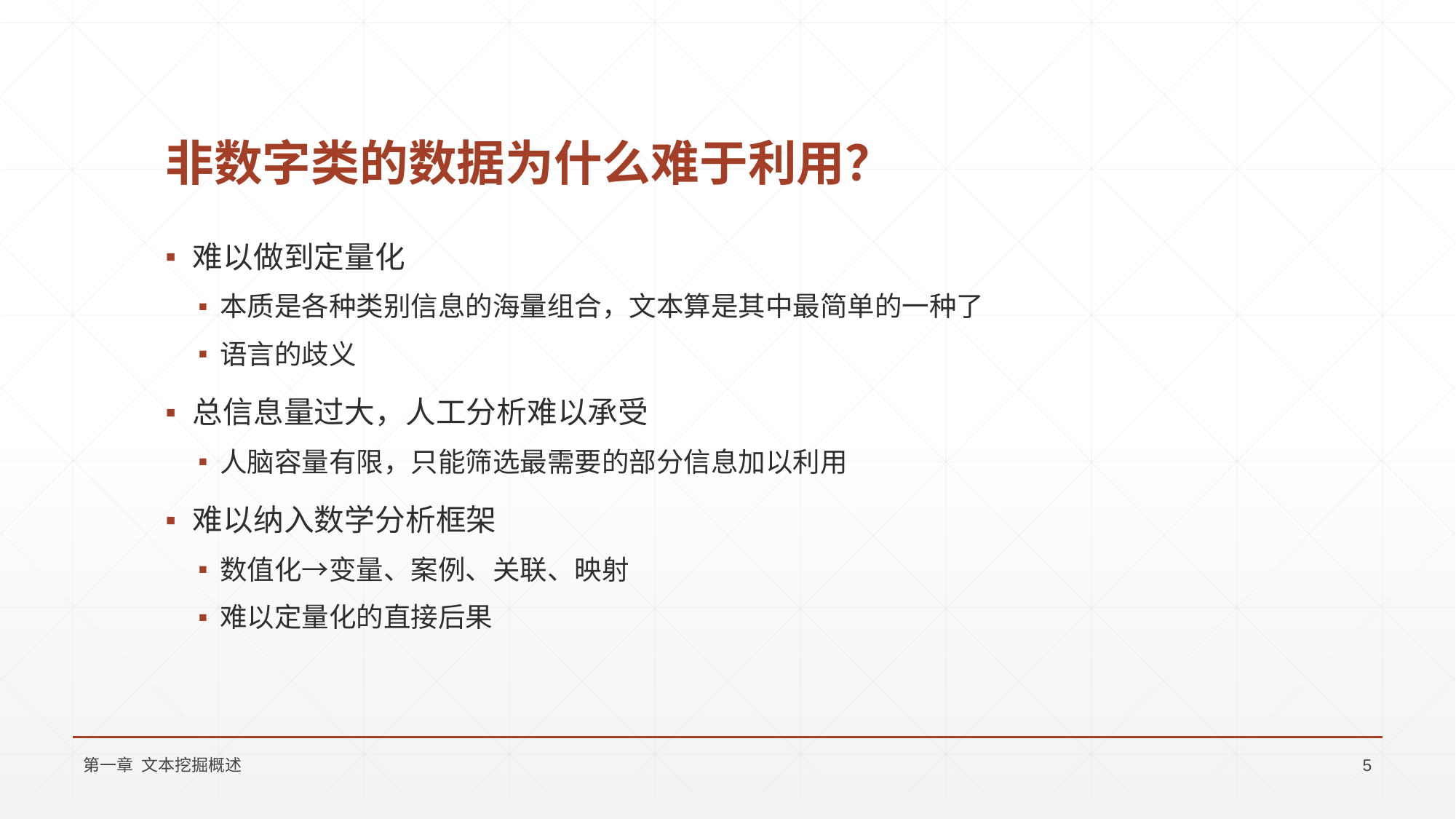

# 非数字类的数据为什么难于利用？
难以做到定量化
本质是各种类别信息的海量组合，文本算是其中最简单的一种了
语言的歧义
总信息量过大，人工分析难以承受
人脑容量有限，只能筛选最需要的部分信息加以利用
难以纳入数学分析框架
数值化→变量、案例、关联、映射
难以定量化的直接后果

第一章  文本挖掘概述
5